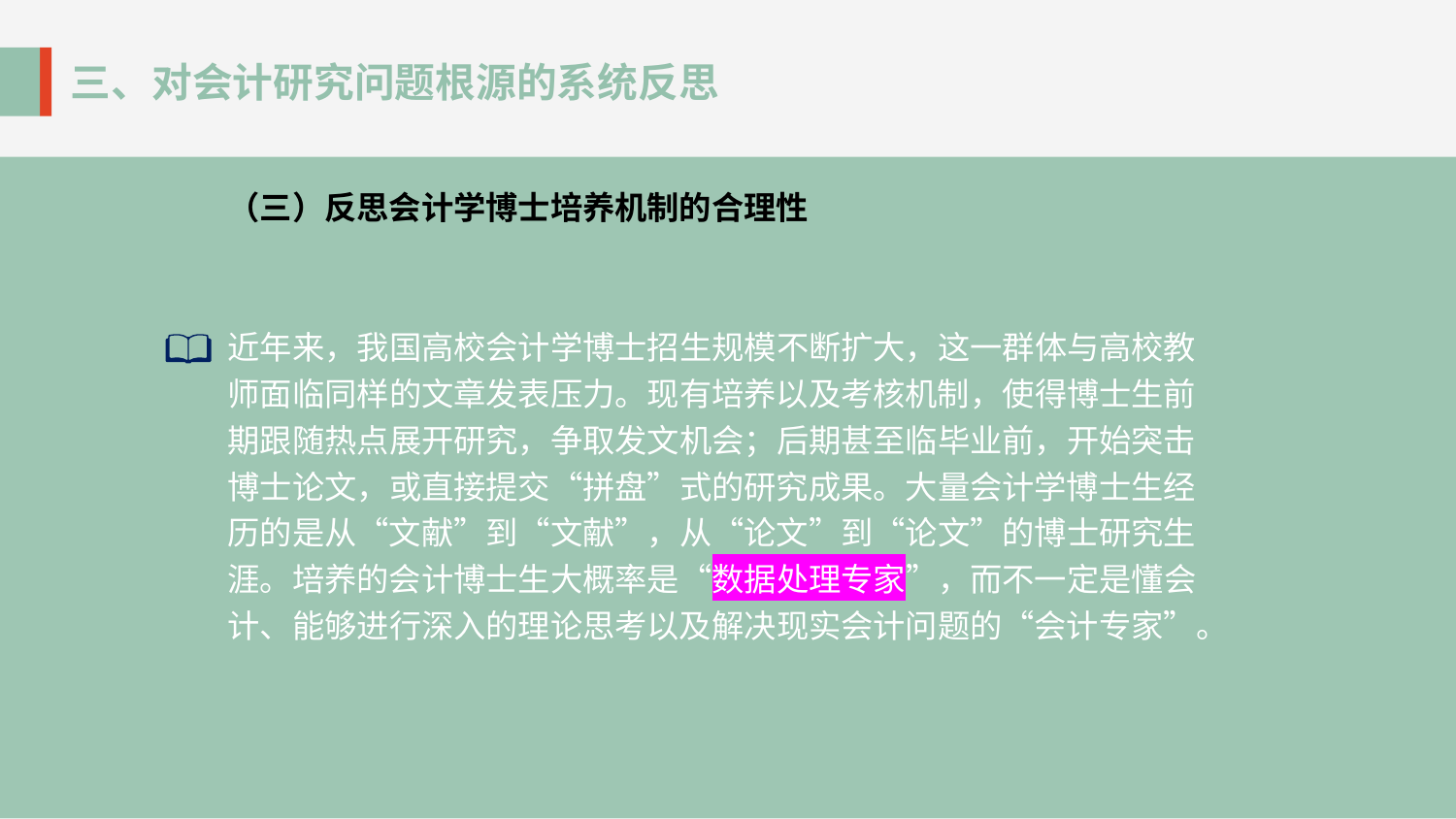

三、对会计研究问题根源的系统反思

（三）反思会计学博士培养机制的合理性

近年来，我国高校会计学博士招生规模不断扩大，这一群体与高校教师面临同样的文章发表压力。现有培养以及考核机制，使得博士生前期跟随热点展开研究，争取发文机会；后期甚至临毕业前，开始突击博士论文，或直接提交“拼盘”式的研究成果。大量会计学博士生经历的是从“文献”到“文献”，从“论文”到“论文”的博士研究生涯。培养的会计博士生大概率是“数据处理专家”，而不一定是懂会计、能够进行深入的理论思考以及解决现实会计问题的“会计专家”。